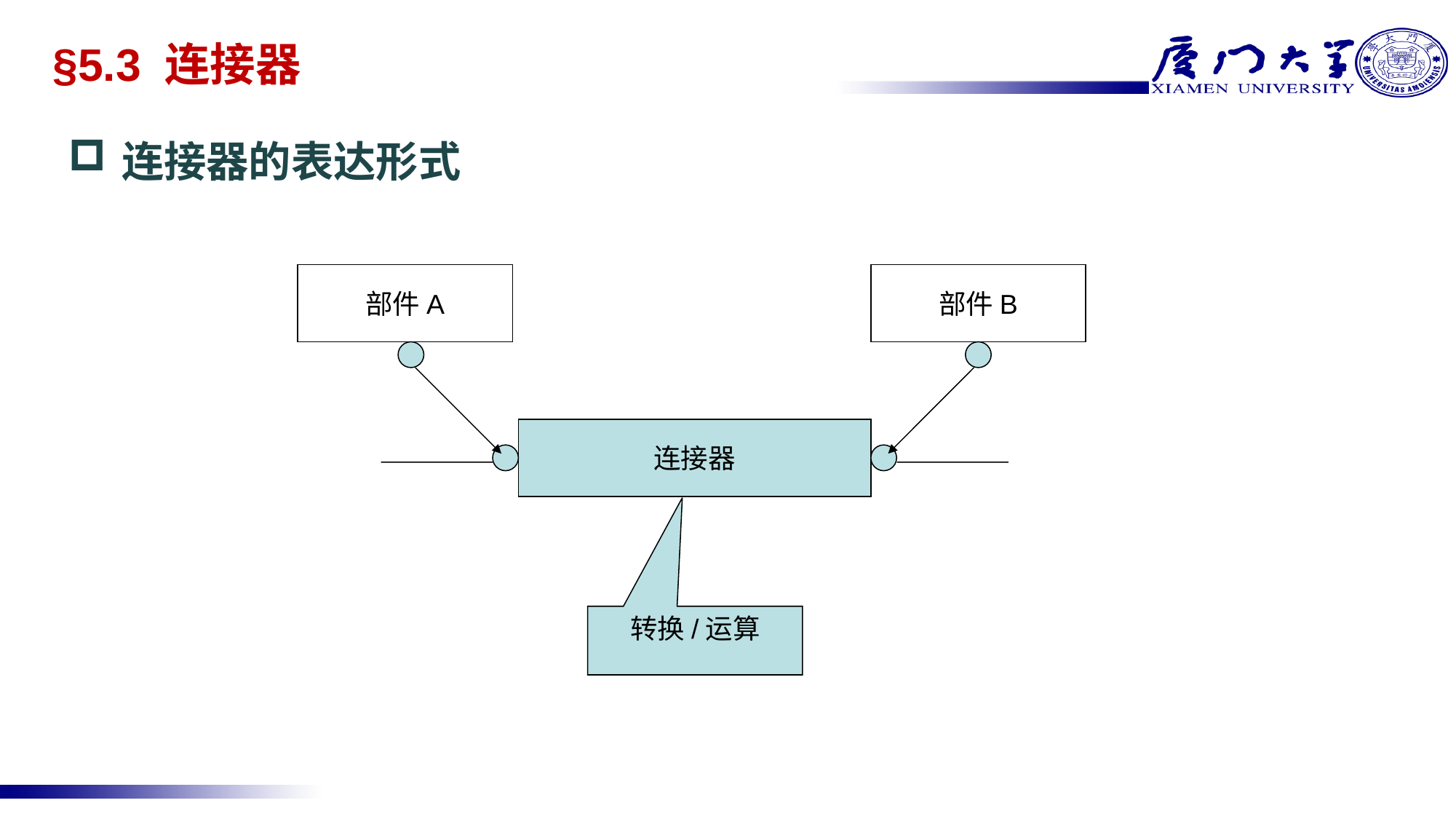

# §5.3 连接器
连接器的表达形式

部件A
部件B

连接器

转换/运算